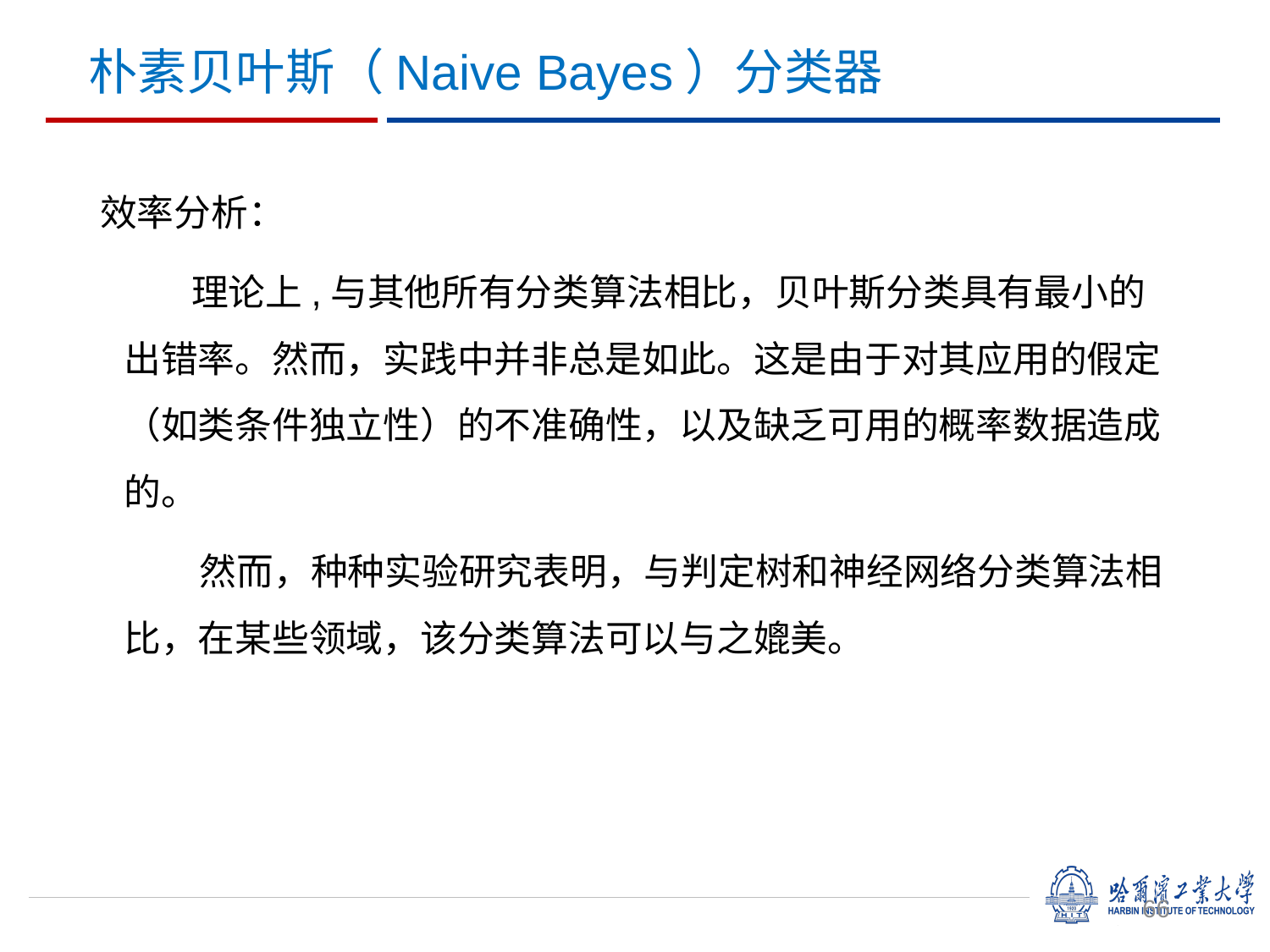

朴素贝叶斯（Naive Bayes）分类器
效率分析：
          理论上,与其他所有分类算法相比，贝叶斯分类具有最小的出错率。然而，实践中并非总是如此。这是由于对其应用的假定（如类条件独立性）的不准确性，以及缺乏可用的概率数据造成的。
           然而，种种实验研究表明，与判定树和神经网络分类算法相比，在某些领域，该分类算法可以与之媲美。
66